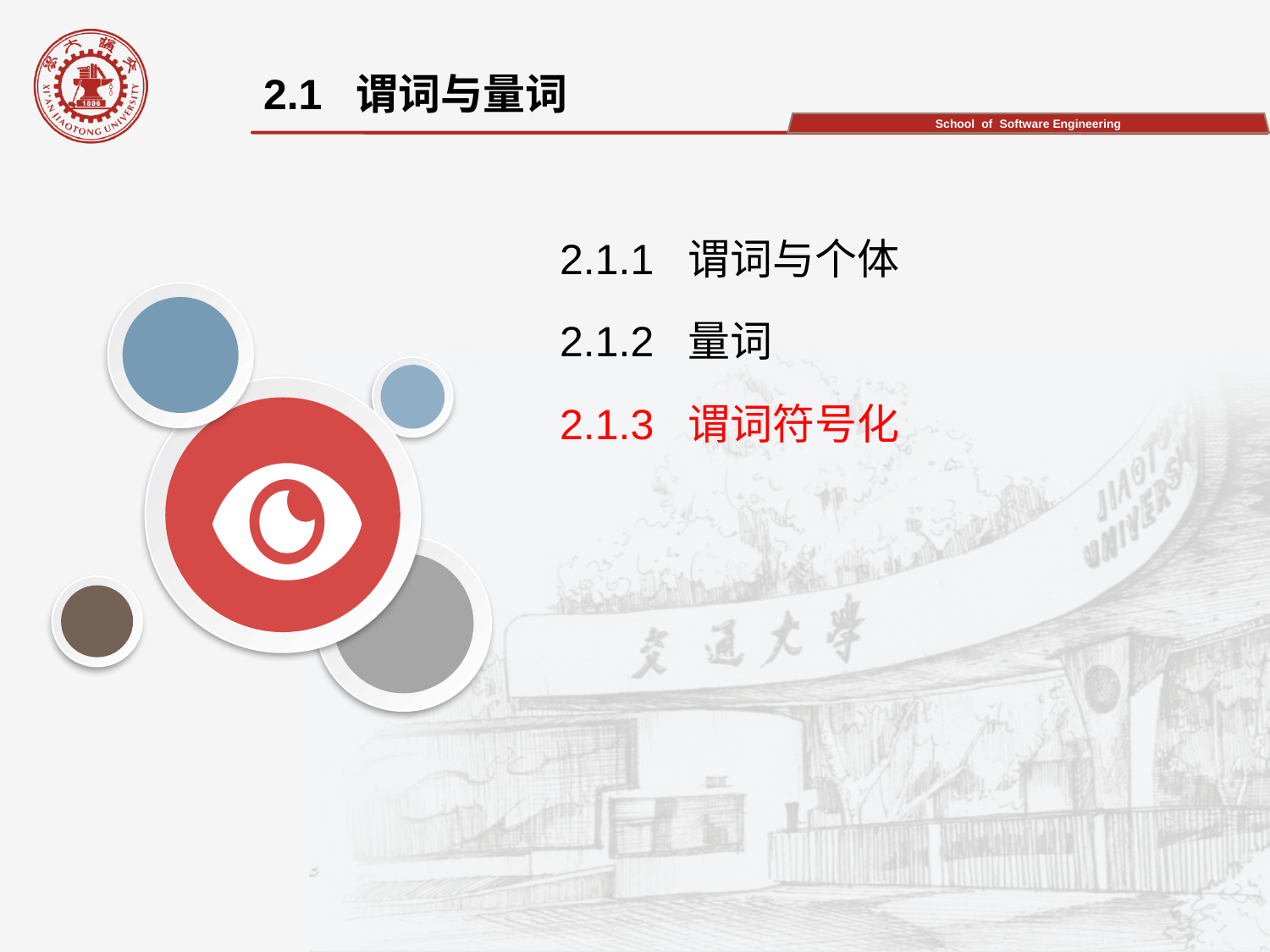

2.1  谓词与量词
2.1.1  谓词与个体
2.1.2  量词
2.1.3  谓词符号化